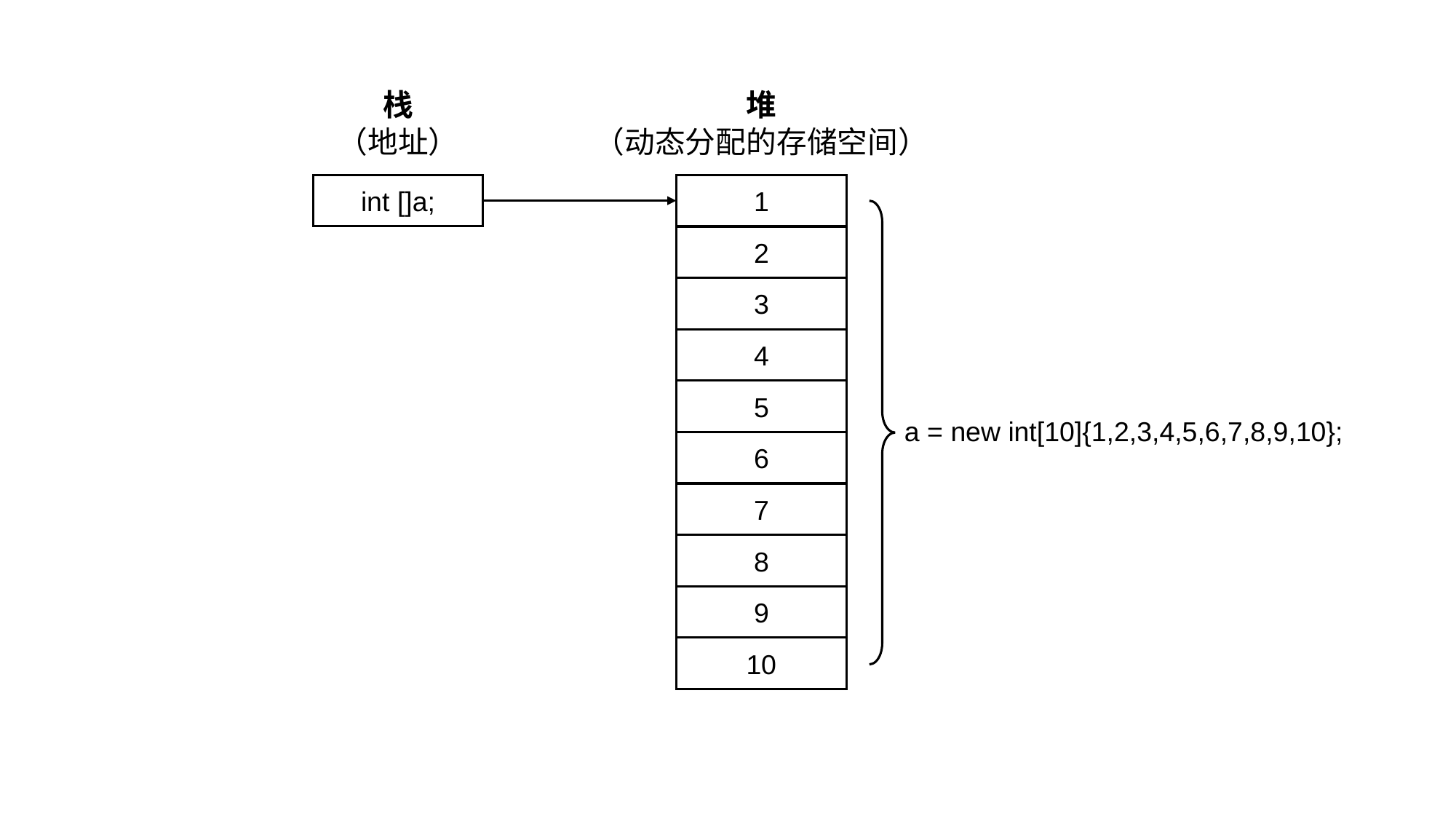

栈
（地址）
堆
（动态分配的存储空间）
int []a;
1

2
3
4
5
a = new int[10]{1,2,3,4,5,6,7,8,9,10};
6
7
8
9
10